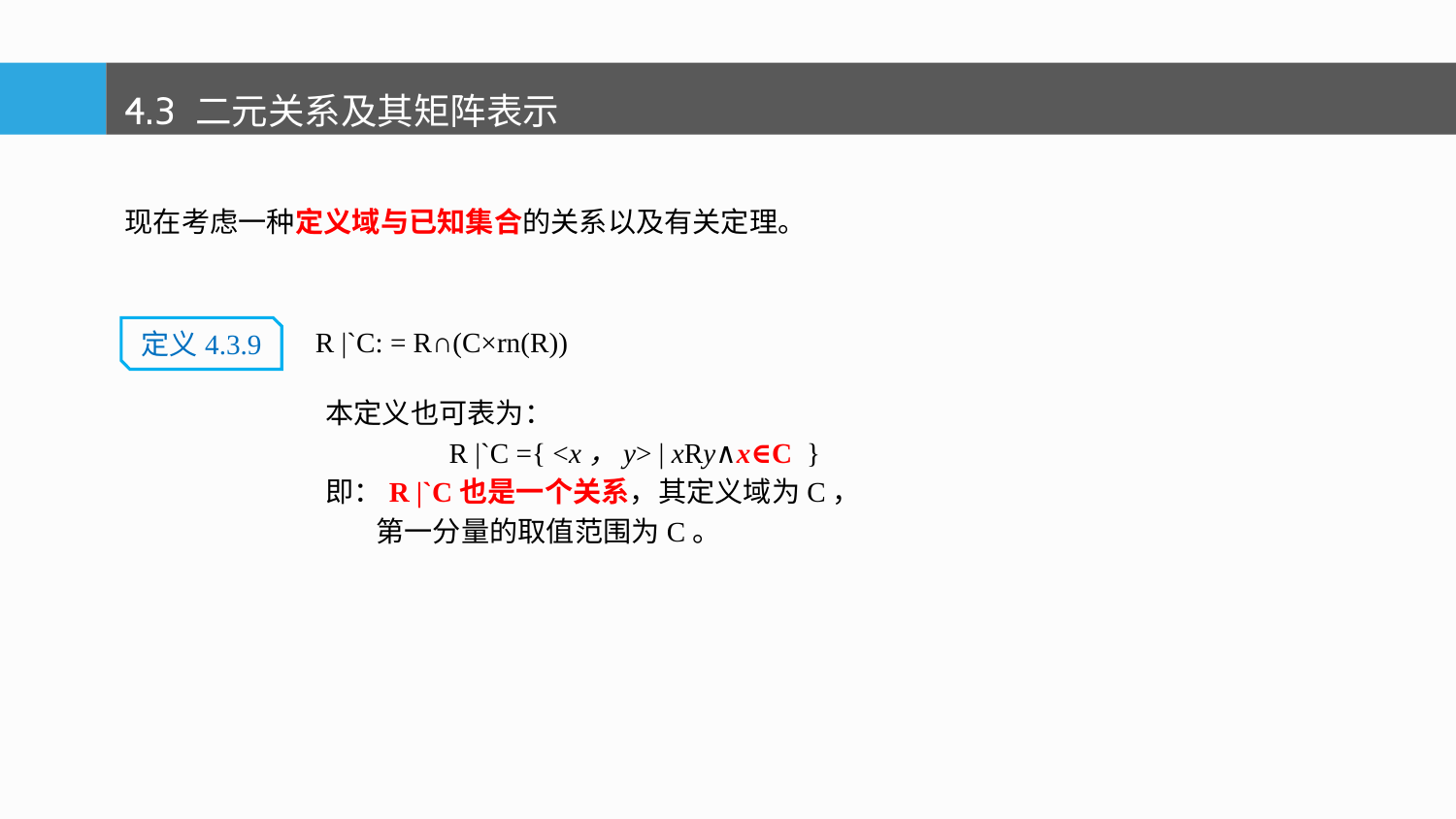

4.3 二元关系及其矩阵表示

现在考虑一种定义域与已知集合的关系以及有关定理。

定义4.3.9
    R |ˋC: = R∩(C×rn(R))
     本定义也可表为：
                       R |ˋC ={ <x，y> | xRy∧x∈C  }
     即：R |ˋC也是一个关系，其定义域为C，
             第一分量的取值范围为C。